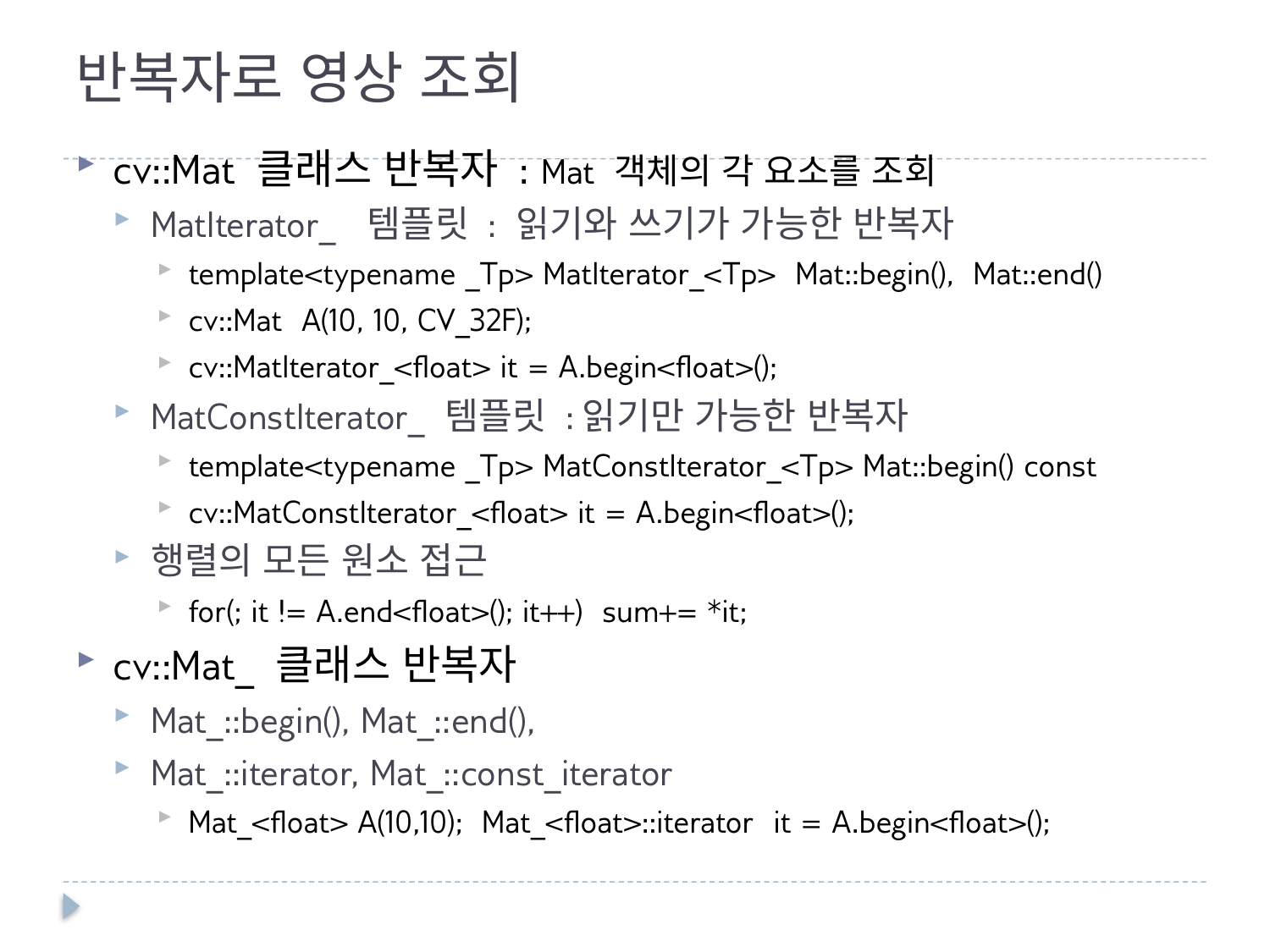

# 반복자로 영상 조회
cv::Mat 클래스 반복자 : Mat 객체의 각 요소를 조회
MatIterator_  템플릿 : 읽기와 쓰기가 가능한 반복자
template<typename _Tp> MatIterator_<Tp>  Mat::begin(),  Mat::end()
cv::Mat  A(10, 10, CV_32F);
cv::MatIterator_<float> it = A.begin<float>();
MatConstIterator_ 템플릿 :읽기만 가능한 반복자
template<typename _Tp> MatConstIterator_<Tp> Mat::begin() const
cv::MatConstIterator_<float> it = A.begin<float>();
행렬의 모든 원소 접근
for(; it != A.end<float>(); it++)  sum+= *it;
cv::Mat_ 클래스 반복자
Mat_::begin(), Mat_::end(),
Mat_::iterator, Mat_::const_iterator
Mat_<float> A(10,10);  Mat_<float>::iterator  it = A.begin<float>();